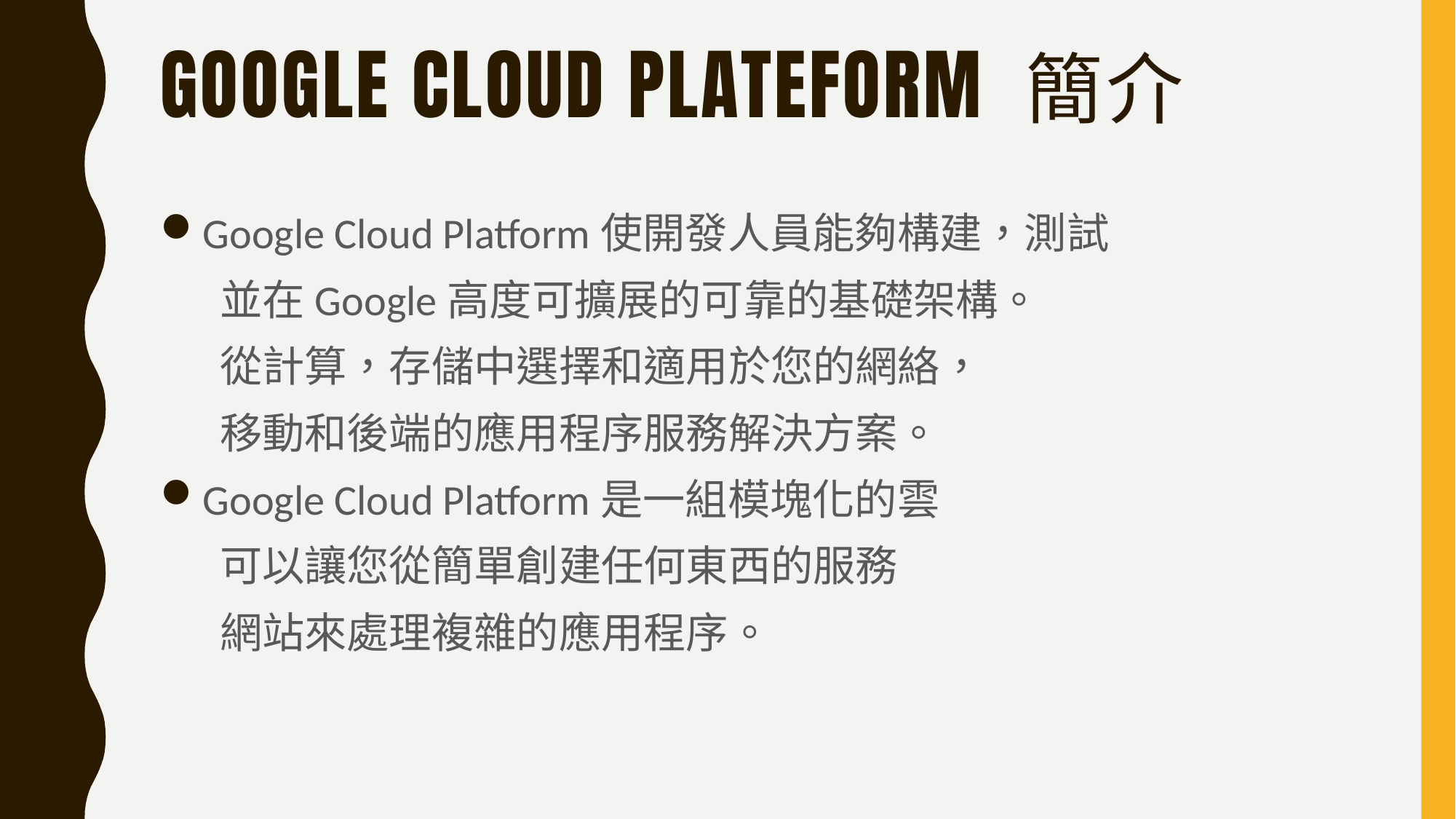

# Google Cloud Plateform 簡介
Google Cloud Platform使開發人員能夠構建，測試
並在Google高度可擴展的可靠的基礎架構。
從計算，存儲中選擇和適用於您的網絡，
移動和後端的應用程序服務解決方案。
Google Cloud Platform是一組模塊化的雲
可以讓您從簡單創建任何東西的服務
網站來處理複雜的應用程序。